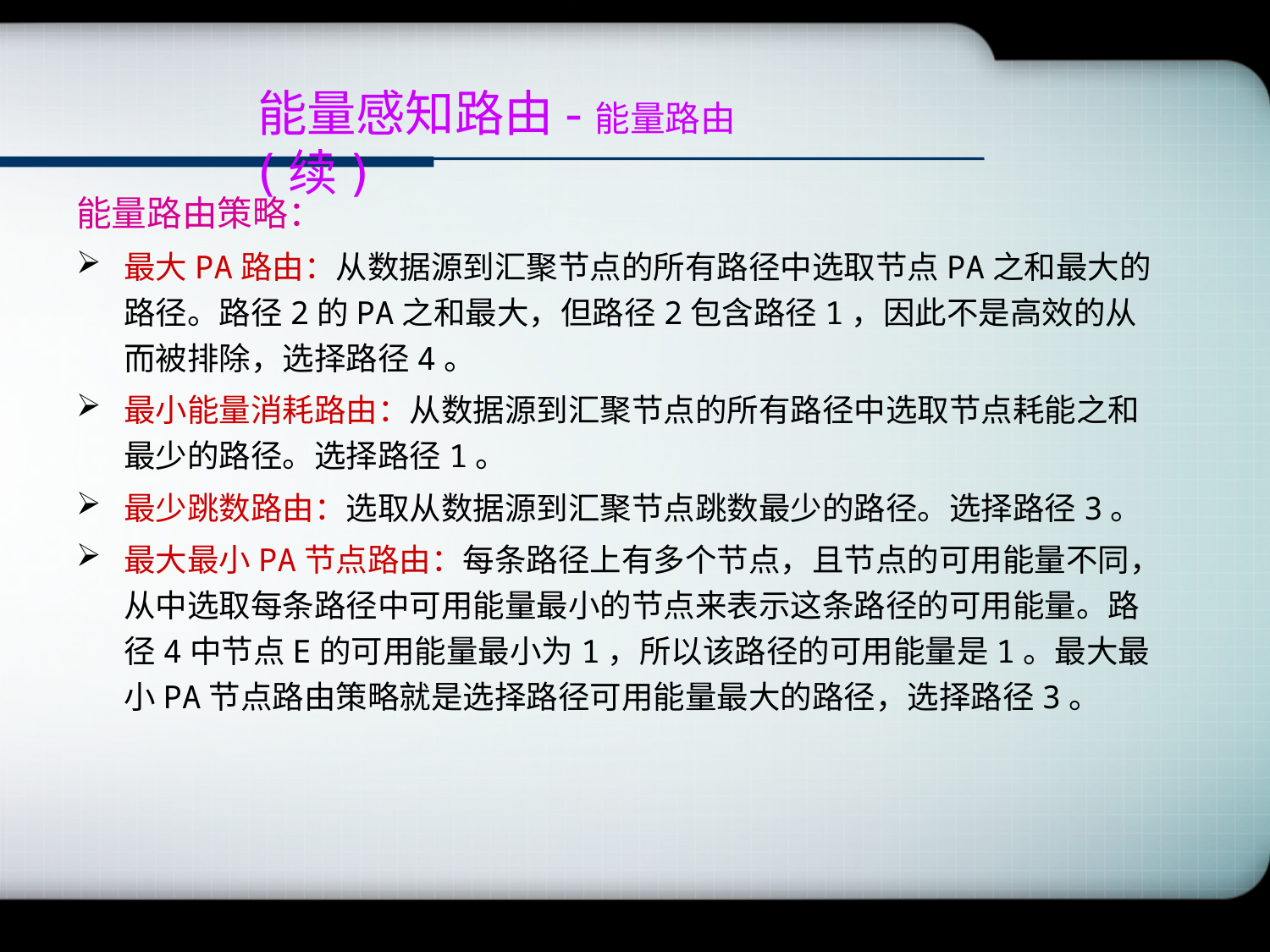

能量感知路由-能量路由(续)
能量路由策略：
最大PA路由：从数据源到汇聚节点的所有路径中选取节点PA之和最大的路径。路径2的PA之和最大，但路径2包含路径1，因此不是高效的从而被排除，选择路径4。
最小能量消耗路由：从数据源到汇聚节点的所有路径中选取节点耗能之和最少的路径。选择路径1。
最少跳数路由：选取从数据源到汇聚节点跳数最少的路径。选择路径3。
最大最小PA节点路由：每条路径上有多个节点，且节点的可用能量不同，从中选取每条路径中可用能量最小的节点来表示这条路径的可用能量。路径4中节点E的可用能量最小为1，所以该路径的可用能量是1。最大最小PA节点路由策略就是选择路径可用能量最大的路径，选择路径3。